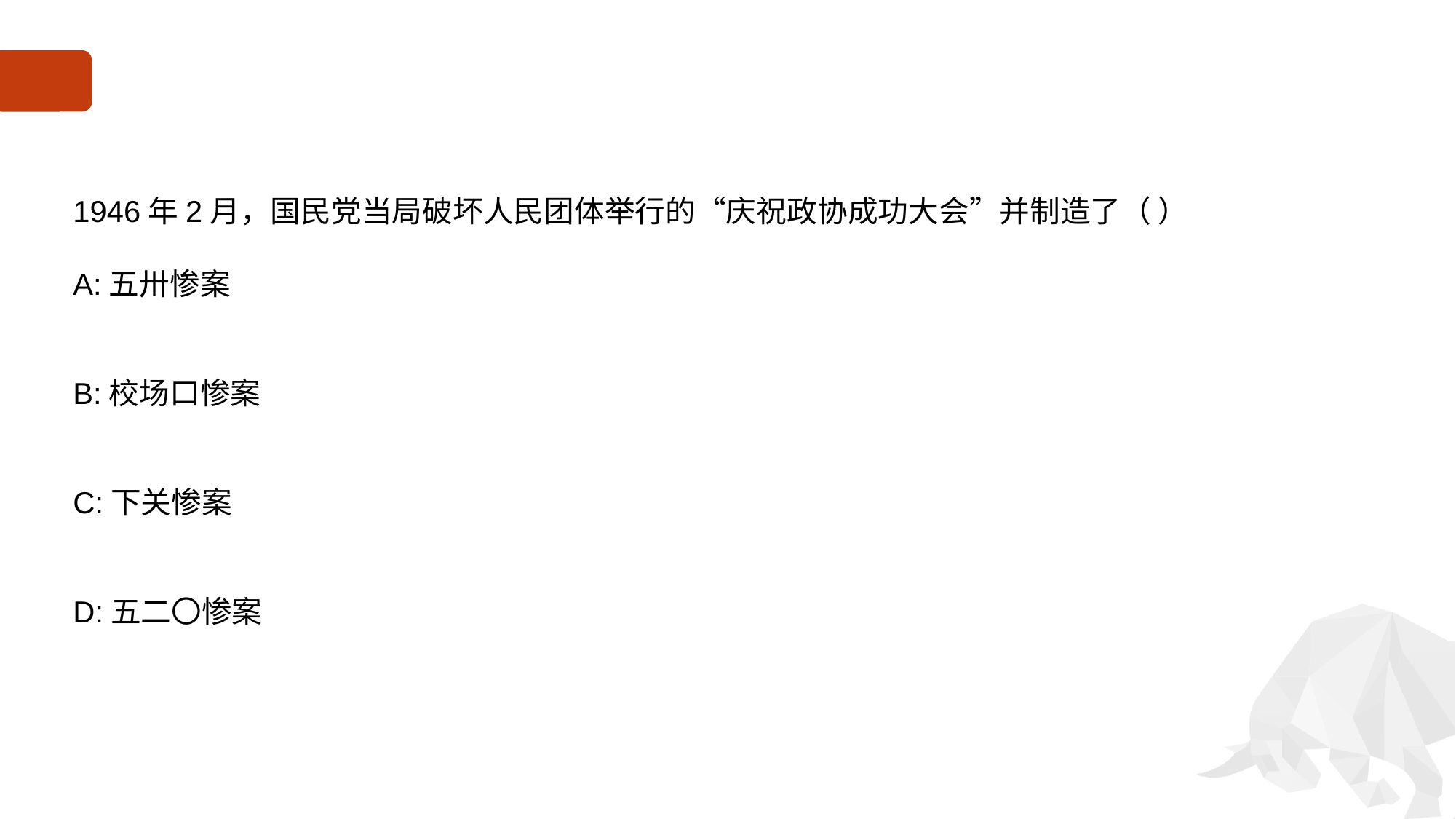

#
1946年2月，国民党当局破坏人民团体举行的“庆祝政协成功大会”并制造了（ ）

A:五卅惨案

B:校场口惨案

C:下关惨案

D:五二〇惨案